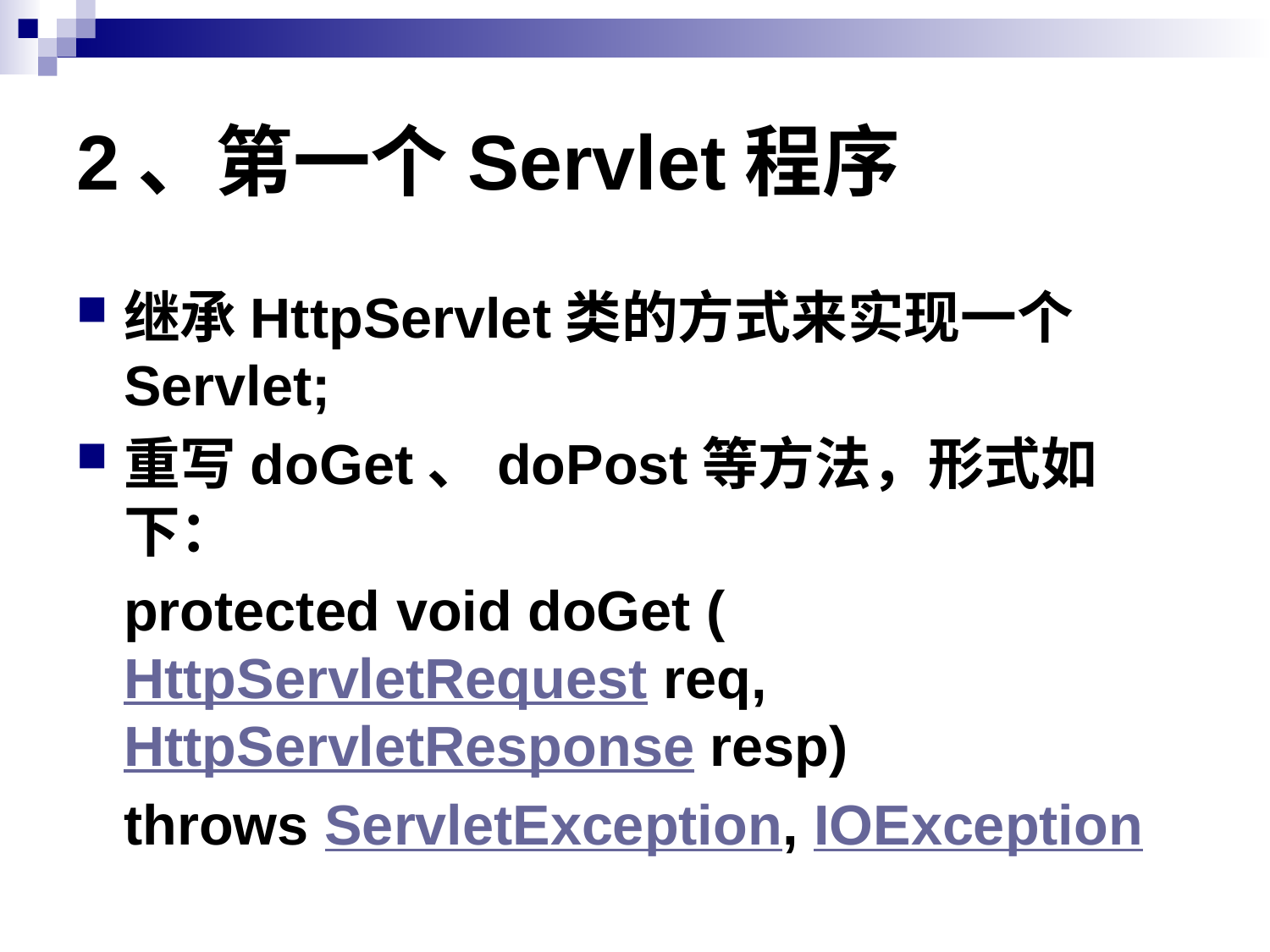

# 2、第一个Servlet程序
继承HttpServlet类的方式来实现一个Servlet;
重写doGet、doPost等方法，形式如下：
	protected void doGet (HttpServletRequest req, HttpServletResponse resp)
	throws ServletException, IOException
5